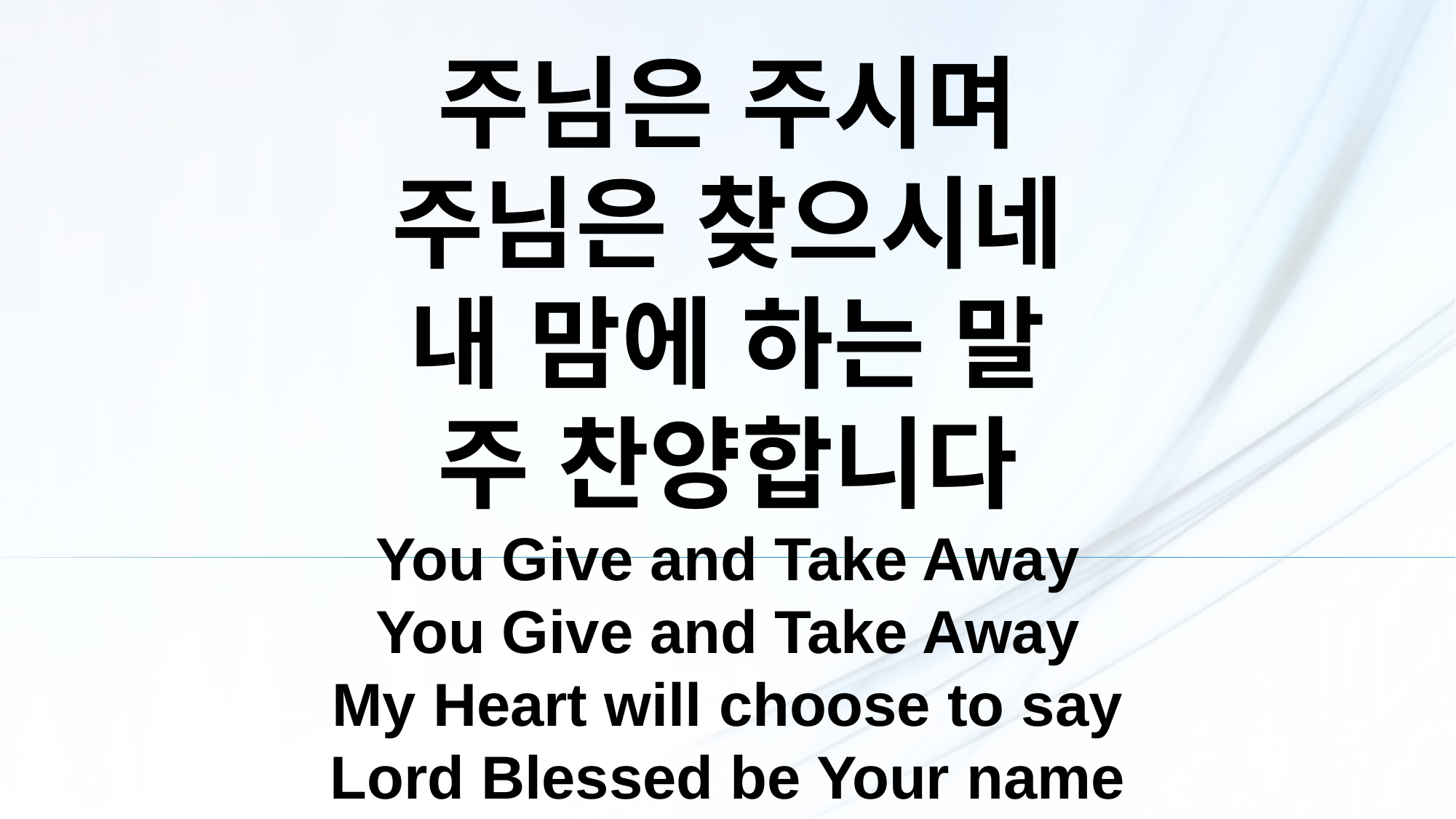

# 주님은 주시며 주님은 찾으시네 내 맘에 하는 말 주 찬양합니다 You Give and Take Away You Give and Take Away My Heart will choose to say Lord Blessed be Your name